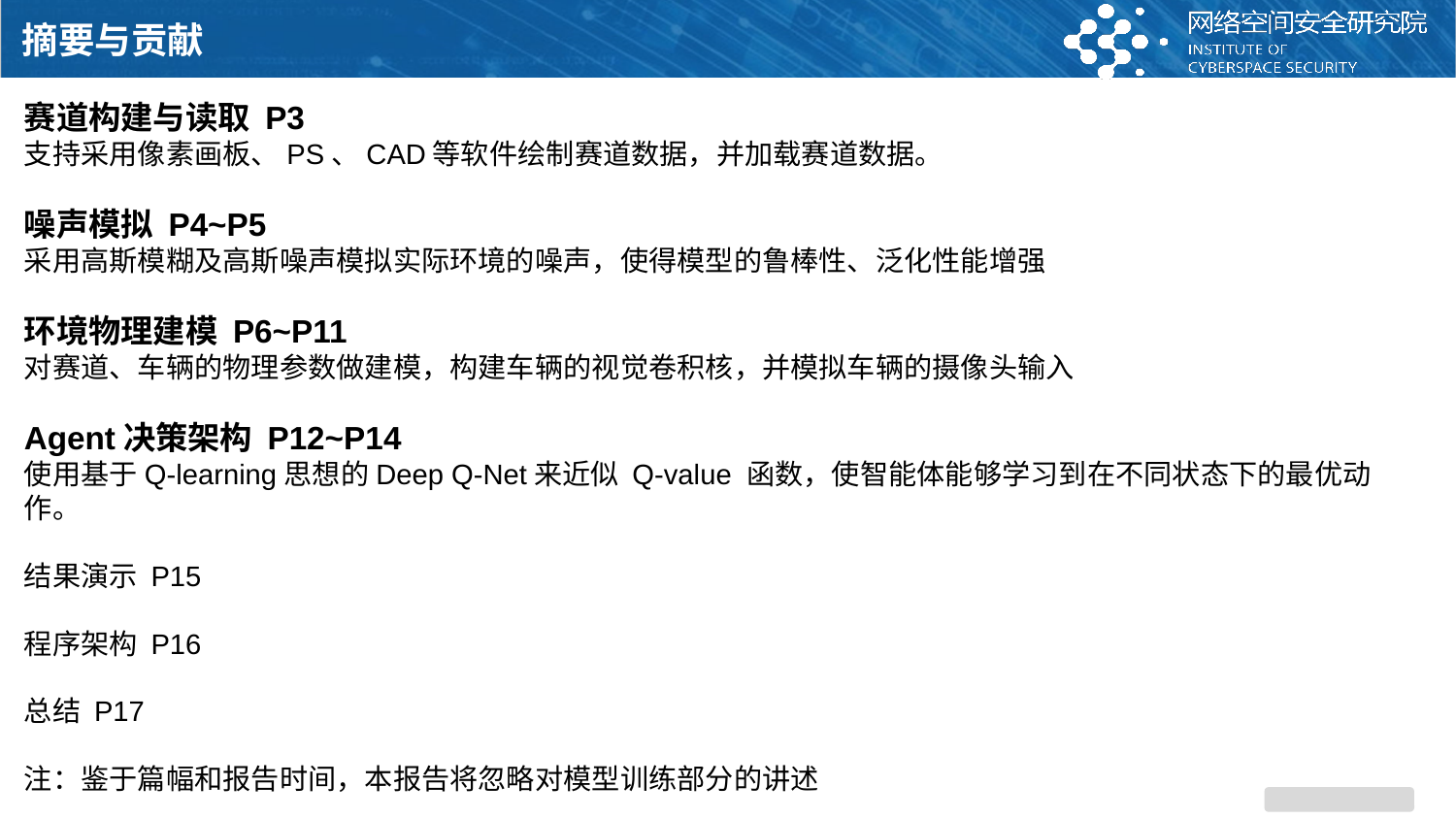

摘要与贡献
赛道构建与读取 P3
支持采用像素画板、PS、CAD等软件绘制赛道数据，并加载赛道数据。

噪声模拟 P4~P5
采用高斯模糊及高斯噪声模拟实际环境的噪声，使得模型的鲁棒性、泛化性能增强

环境物理建模 P6~P11
对赛道、车辆的物理参数做建模，构建车辆的视觉卷积核，并模拟车辆的摄像头输入

Agent决策架构 P12~P14
使用基于Q-learning思想的Deep Q-Net来近似 Q-value 函数，使智能体能够学习到在不同状态下的最优动作。

结果演示 P15

程序架构 P16

总结 P17

注：鉴于篇幅和报告时间，本报告将忽略对模型训练部分的讲述

2